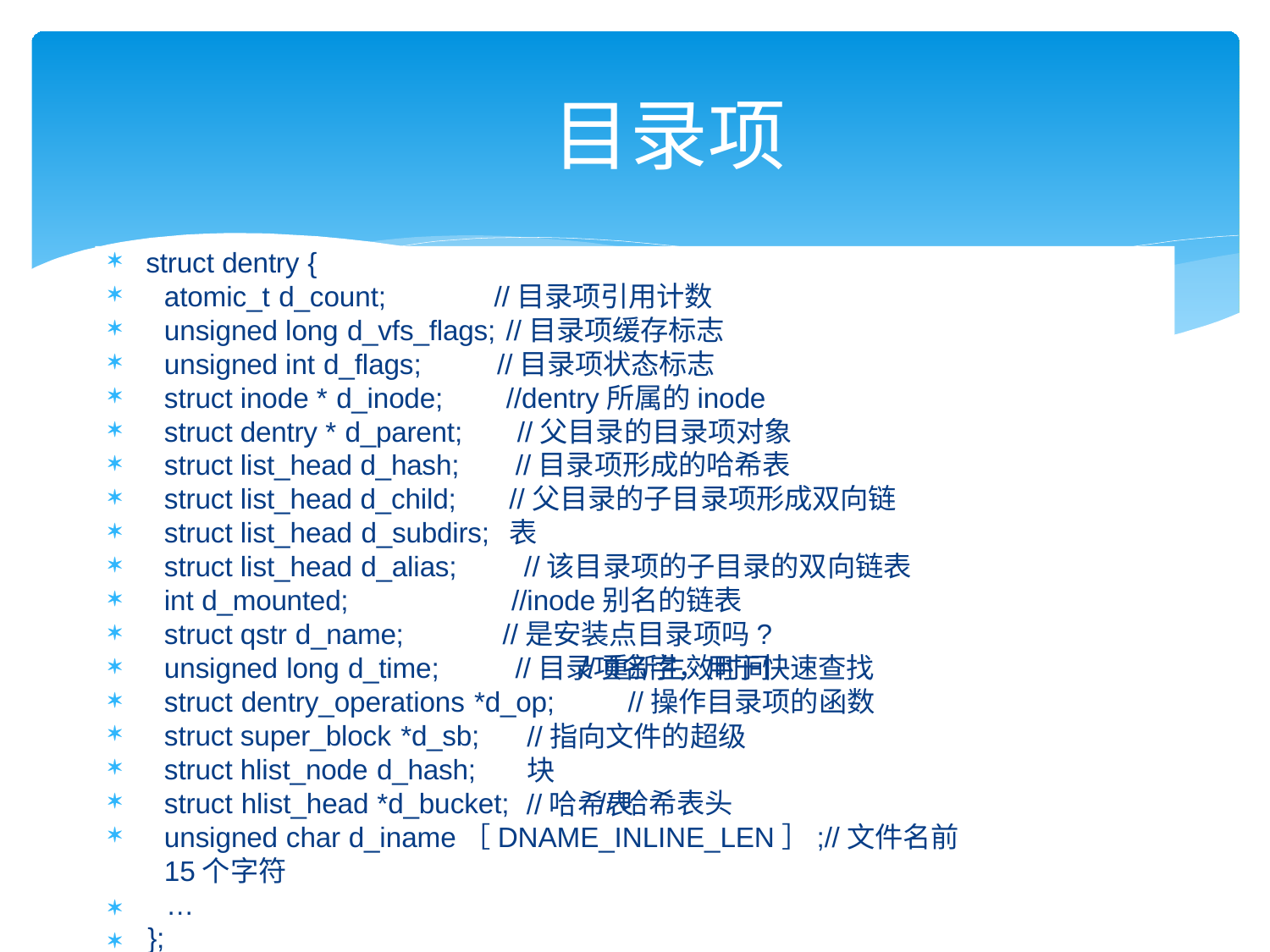

# 目录项
struct dentry {
atomic_t d_count;
unsigned long d_vfs_flags;
unsigned int d_flags;
struct inode * d_inode;
struct dentry * d_parent;
struct list_head d_hash;
struct list_head d_child;
struct list_head d_subdirs;
struct list_head d_alias;
int d_mounted;
struct qstr d_name;
unsigned long d_time;	//重新生效时间
struct dentry_operations *d_op;	//操作目录项的函数
struct super_block *d_sb;
struct hlist_node d_hash;
struct hlist_head *d_bucket;	//哈希表头
unsigned char d_iname［DNAME_INLINE_LEN］;//文件名前15个字符
∗	…
∗	};

//目录项引用计数
//目录项缓存标志
//目录项状态标志
//dentry所属的inode
//父目录的目录项对象
//目录项形成的哈希表
//父目录的子目录项形成双向链表
//该目录项的子目录的双向链表
//inode别名的链表
//是安装点目录项吗?
//目录项名字，用于快速查找
//指向文件的超级块
//哈希表
155